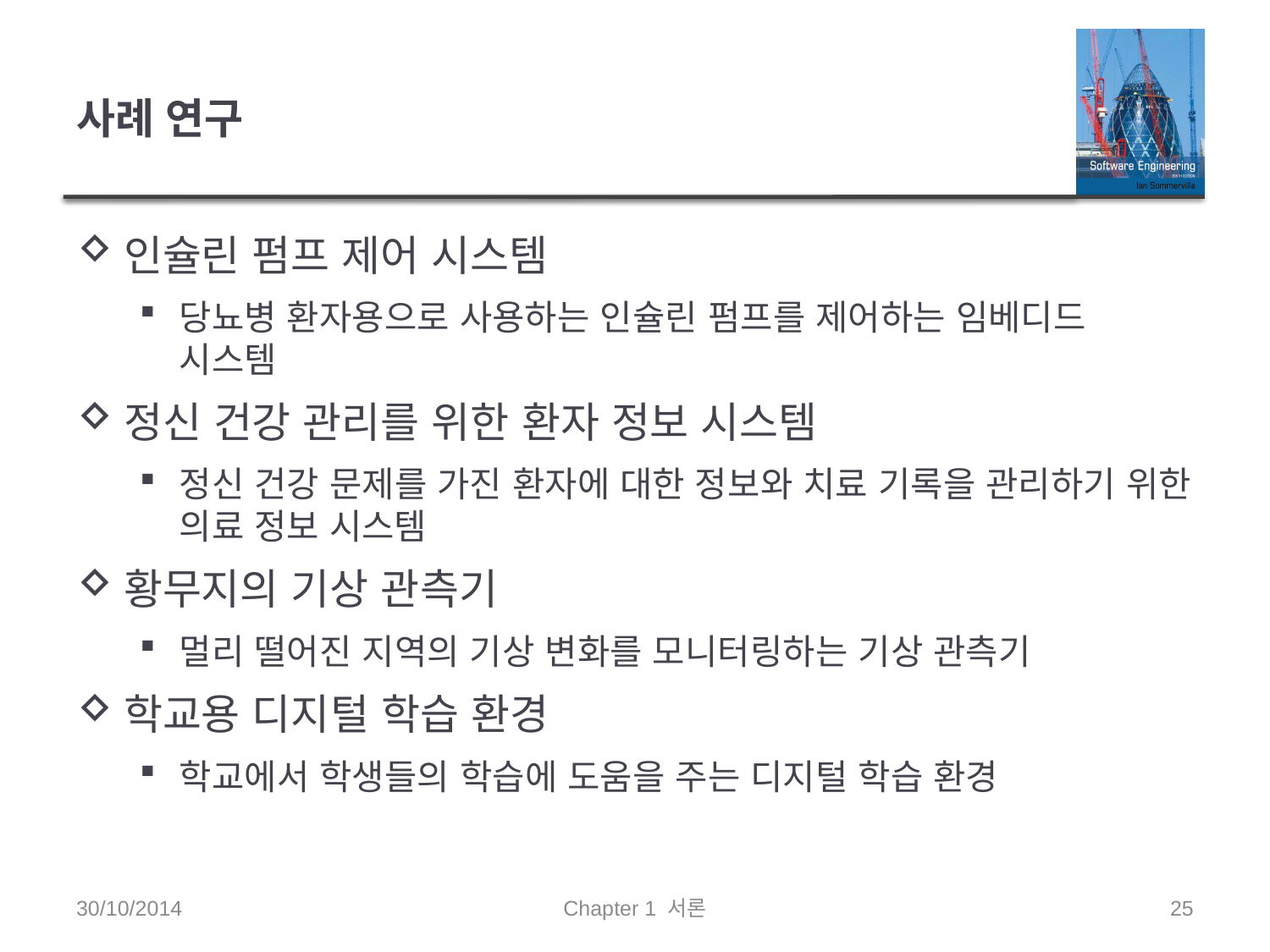

# 사례 연구
인슐린 펌프 제어 시스템
당뇨병 환자용으로 사용하는 인슐린 펌프를 제어하는 임베디드 시스템
정신 건강 관리를 위한 환자 정보 시스템
정신 건강 문제를 가진 환자에 대한 정보와 치료 기록을 관리하기 위한 의료 정보 시스템
황무지의 기상 관측기
멀리 떨어진 지역의 기상 변화를 모니터링하는 기상 관측기
학교용 디지털 학습 환경
학교에서 학생들의 학습에 도움을 주는 디지털 학습 환경
30/10/2014
Chapter 1 서론
25